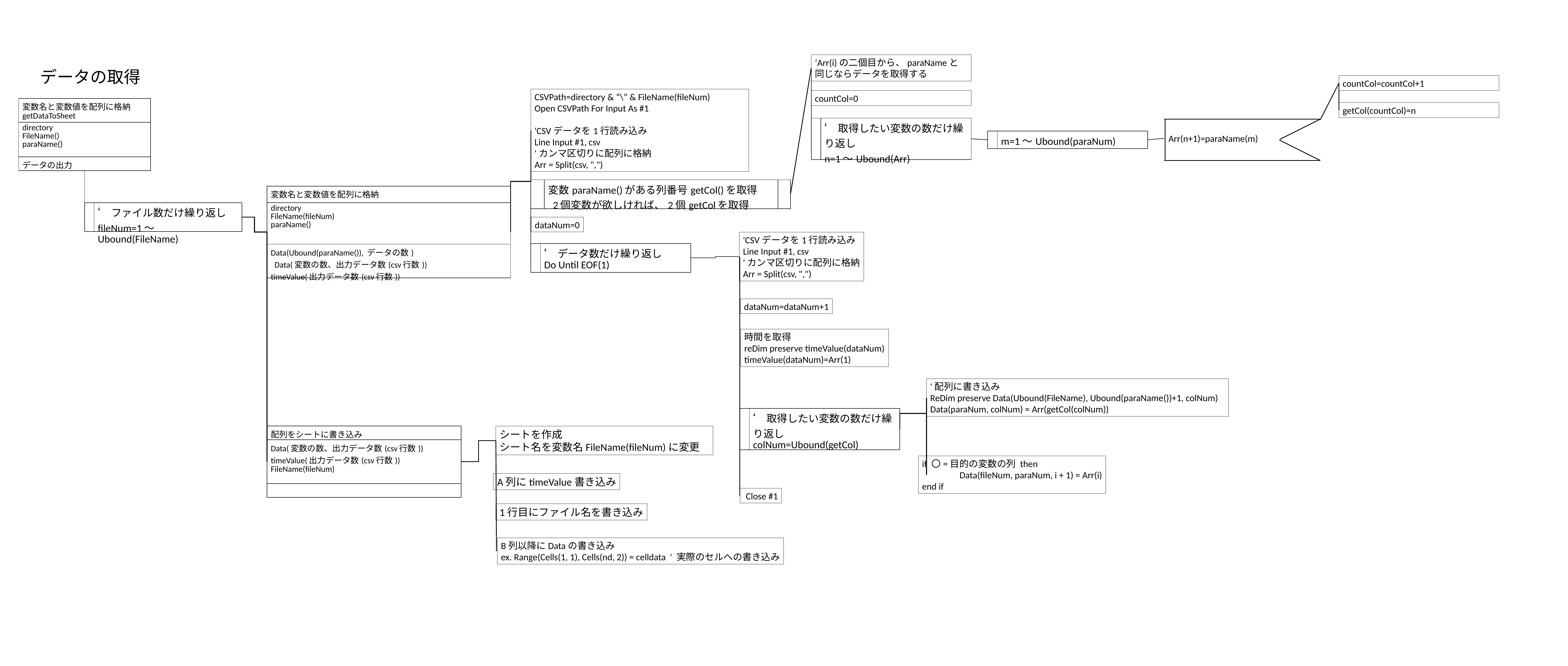

‘Arr(i)の二個目から、paraNameと同じならデータを取得する
データの取得
countCol=countCol+1
CSVPath=directory & “\” & FileName(fileNum)
Open CSVPath For Input As #1

'CSVデータを1行読み込み
Line Input #1, csv
'カンマ区切りに配列に格納
Arr = Split(csv, ",")
countCol=0
| 変数名と変数値を配列に格納 getDataToSheet |
| --- |
| directory FileName() paraName() |
| データの出力 |
getCol(countCol)=n
|  | ‘取得したい変数の数だけ繰り返し n=1～Ubound(Arr) |
| --- | --- |
Arr(n+1)=paraName(m)
|  | m=1～Ubound(paraNum) |
| --- | --- |
|  | 変数paraName()がある列番号getCol()を取得 2個変数が欲しければ、2個getColを取得 |  |
| --- | --- | --- |
| 変数名と変数値を配列に格納 |
| --- |
| directory FileName(fileNum) paraName() |
| Data(Ubound(paraName()), データの数) Data(変数の数、出力データ数(csv行数)) timeValue(出力データ数(csv行数)) |
|  | ‘ファイル数だけ繰り返し fileNum=1～Ubound(FileName) |
| --- | --- |
dataNum=0
'CSVデータを1行読み込み
Line Input #1, csv
'カンマ区切りに配列に格納
Arr = Split(csv, ",")
|  | ‘データ数だけ繰り返し Do Until EOF(1) |
| --- | --- |
dataNum=dataNum+1
時間を取得
reDim preserve timeValue(dataNum)
timeValue(dataNum)=Arr(1)
'配列に書き込み
ReDim preserve Data(Ubound(FileName), Ubound(paraName())+1, colNum)
Data(paraNum, colNum) = Arr(getCol(colNum))
|  | ‘取得したい変数の数だけ繰り返し colNum=Ubound(getCol) |
| --- | --- |
| 配列をシートに書き込み |
| --- |
| Data(変数の数、出力データ数(csv行数)) timeValue(出力データ数(csv行数)) FileName(fileNum) |
|  |
シートを作成
シート名を変数名FileName(fileNum)に変更
if 〇=目的の変数の列 then
	Data(fileNum, paraNum, i + 1) = Arr(i)
end if
A列にtimeValue書き込み
 Close #1
1行目にファイル名を書き込み
B列以降にDataの書き込み
ex. Range(Cells(1, 1), Cells(nd, 2)) = celldata  ' 実際のセルへの書き込み